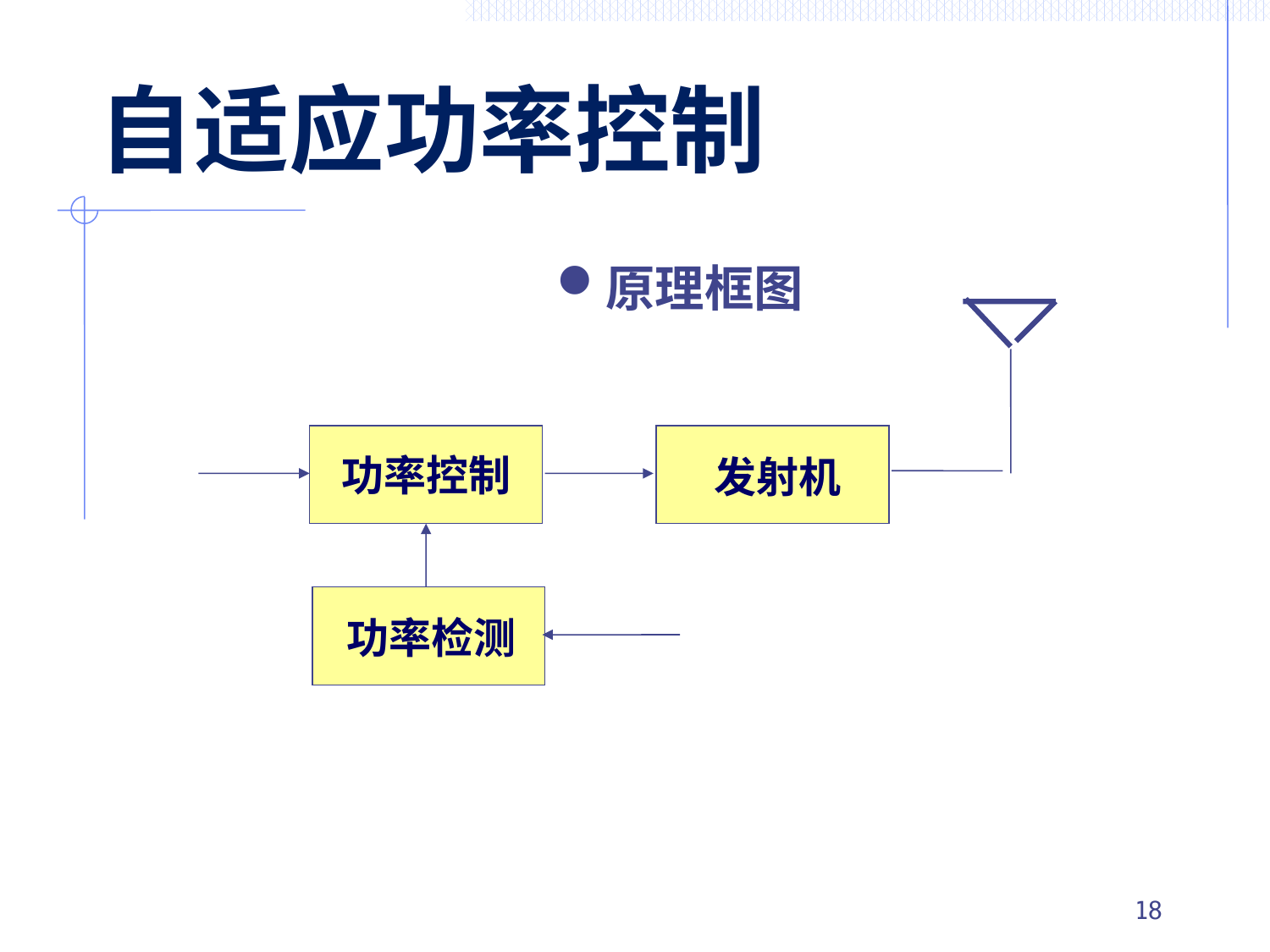

# 自适应功率控制
原理框图

功率控制

发射机

功率检测

18